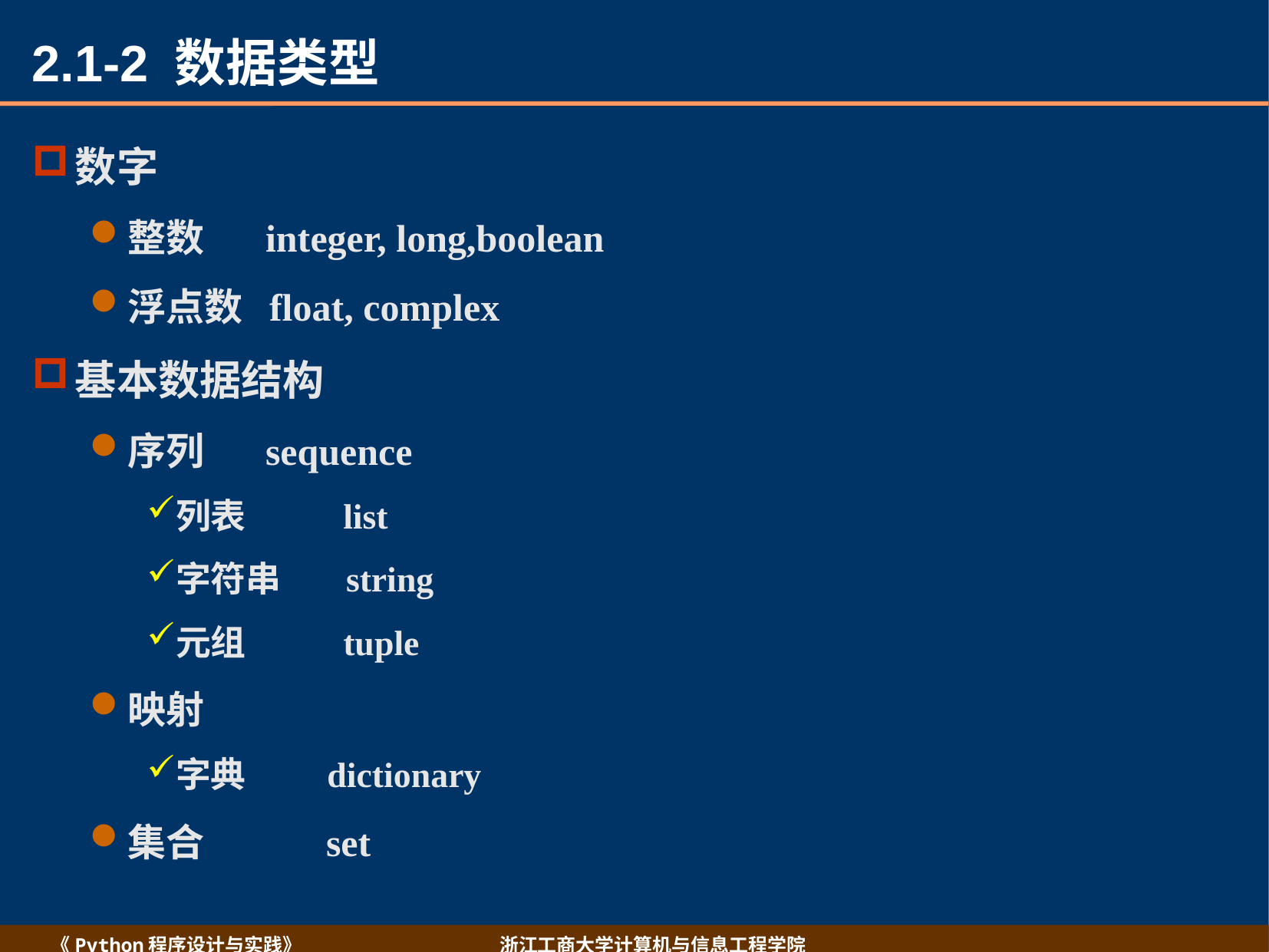

# 2.1-2 数据类型
数字
整数      integer, long,boolean
浮点数  float, complex
基本数据结构
序列      sequence
列表           list
字符串       string
元组           tuple
映射
字典         dictionary
集合             set